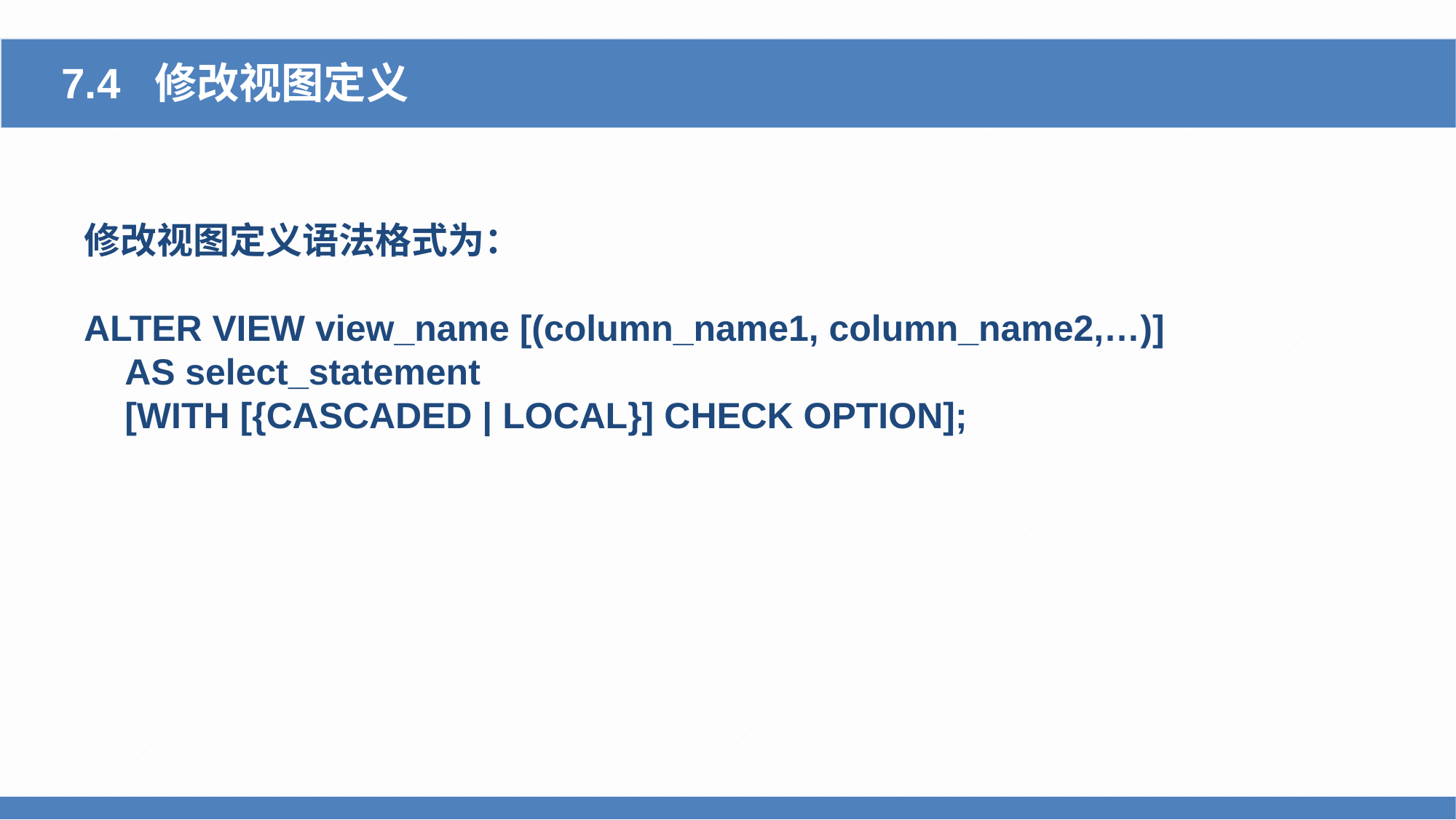

7.4  修改视图定义
修改视图定义语法格式为：

ALTER VIEW view_name [(column_name1, column_name2,…)]
    AS select_statement
    [WITH [{CASCADED | LOCAL}] CHECK OPTION];